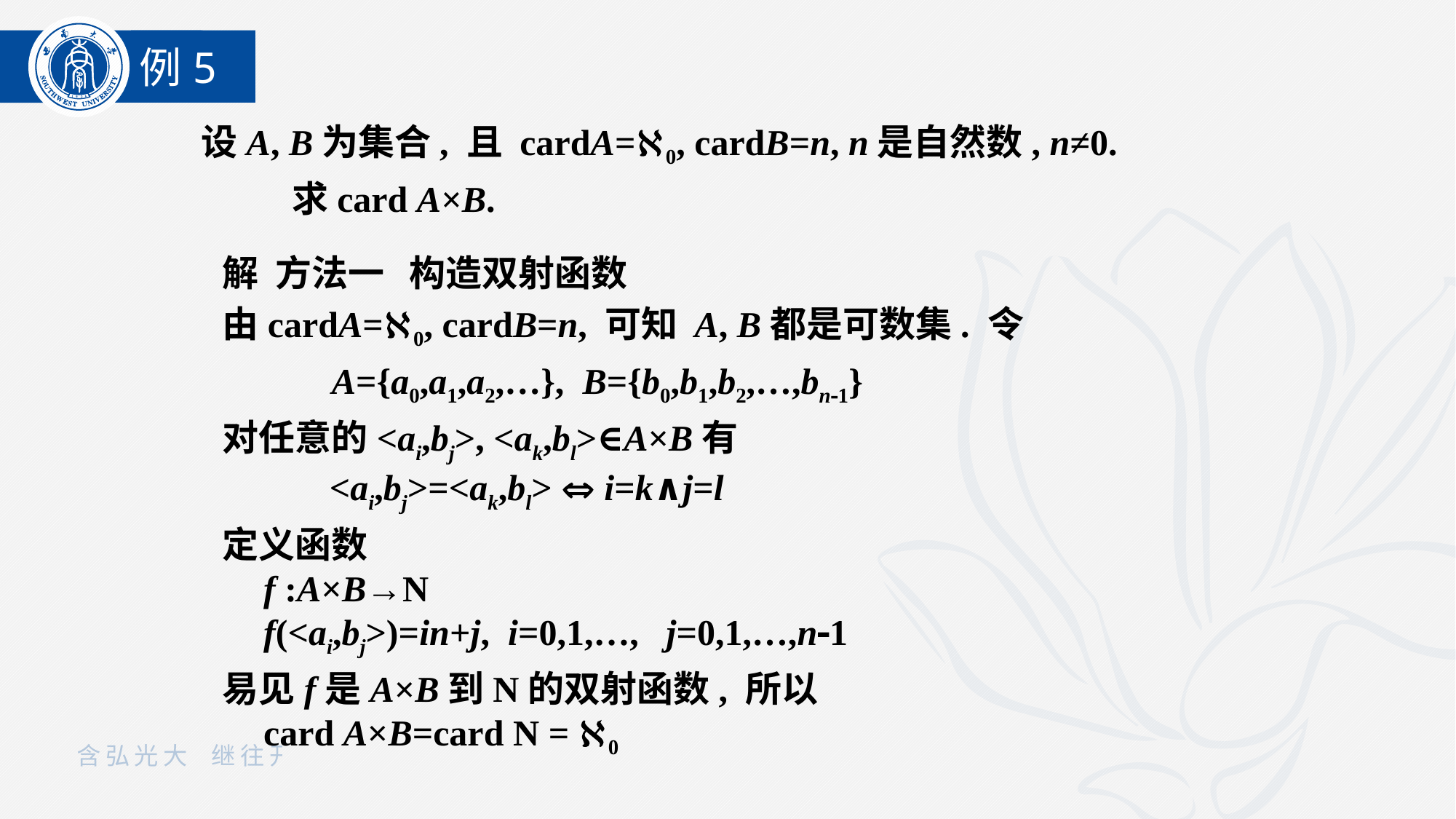

例5
设A, B为集合, 且 cardA=ℵ0, cardB=n, n是自然数, n≠0.
          求card A×B.
解  方法一   构造双射函数
由cardA=ℵ0, cardB=n, 可知 A, B都是可数集. 令
            A={a0,a1,a2,…},  B={b0,b1,b2,…,bn−1}
对任意的<ai,bj>, <ak,bl>∈A×B有
       <ai,bj>=<ak,bl> ⇔ i=k∧j=l
定义函数
f :A×B→N
f(<ai,bj>)=in+j,  i=0,1,…,   j=0,1,…,n−1
易见f是A×B到N的双射函数, 所以
card A×B=card N = ℵ0